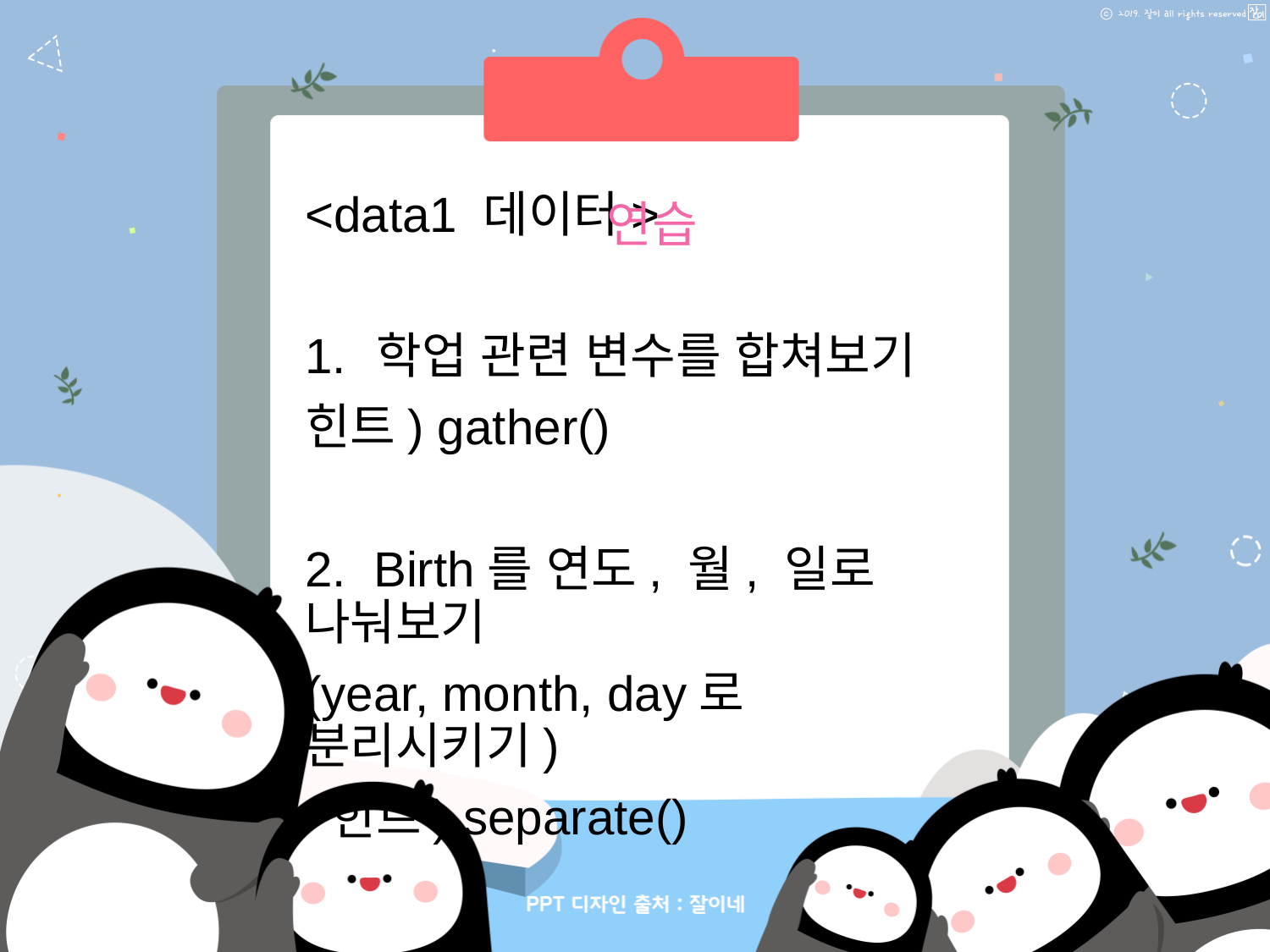

연습
<data1 데이터>

학업 관련 변수를 합쳐보기
힌트) gather()

2.  Birth를 연도, 월, 일로 나눠보기
(year, month, day로 분리시키기)
 힌트) separate()